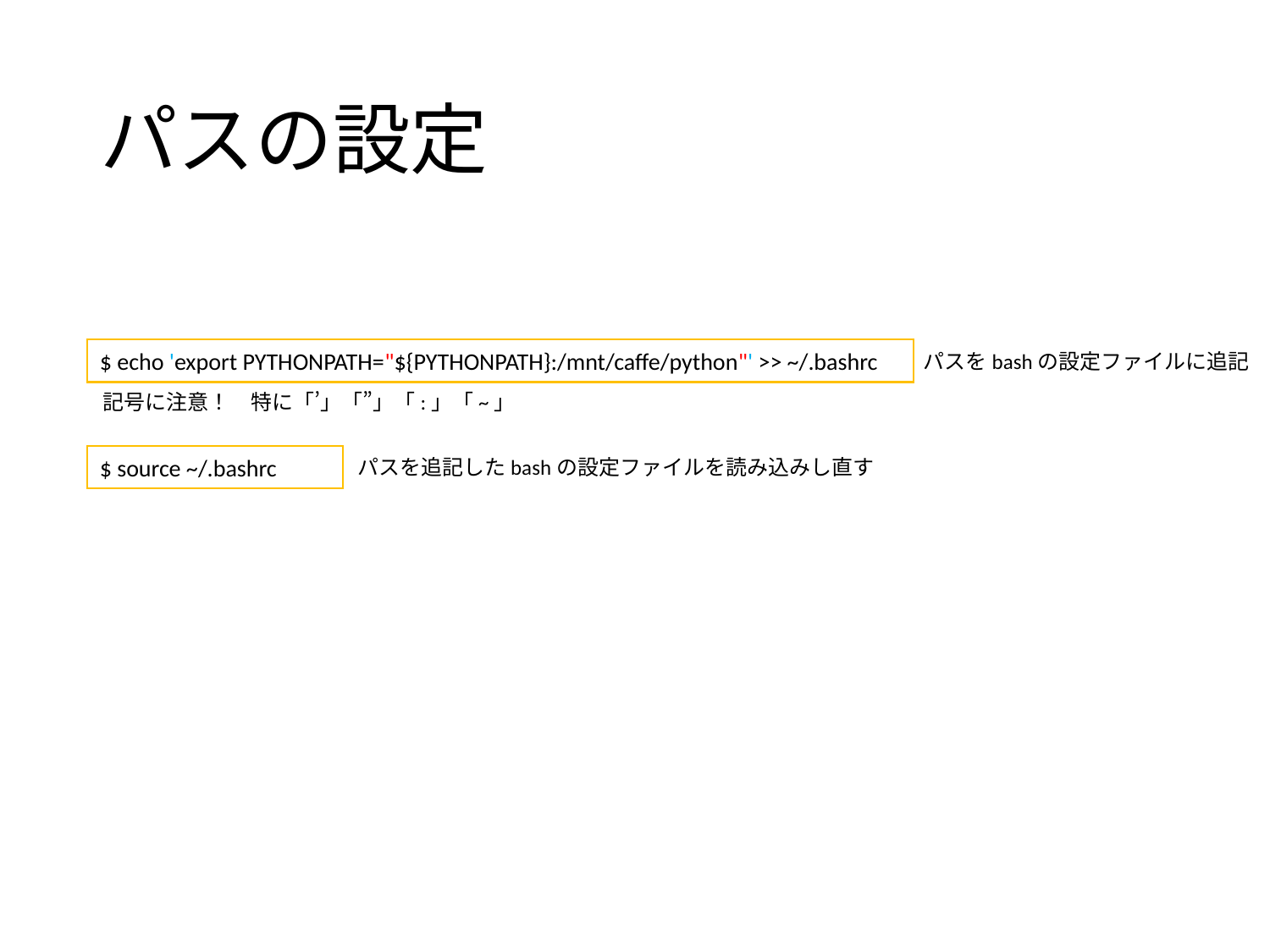

# パスの設定
$ echo 'export PYTHONPATH="${PYTHONPATH}:/mnt/caffe/python"' >> ~/.bashrc
パスをbashの設定ファイルに追記
記号に注意！　特に「’」「”」「:」「~」
$ source ~/.bashrc
パスを追記したbashの設定ファイルを読み込みし直す